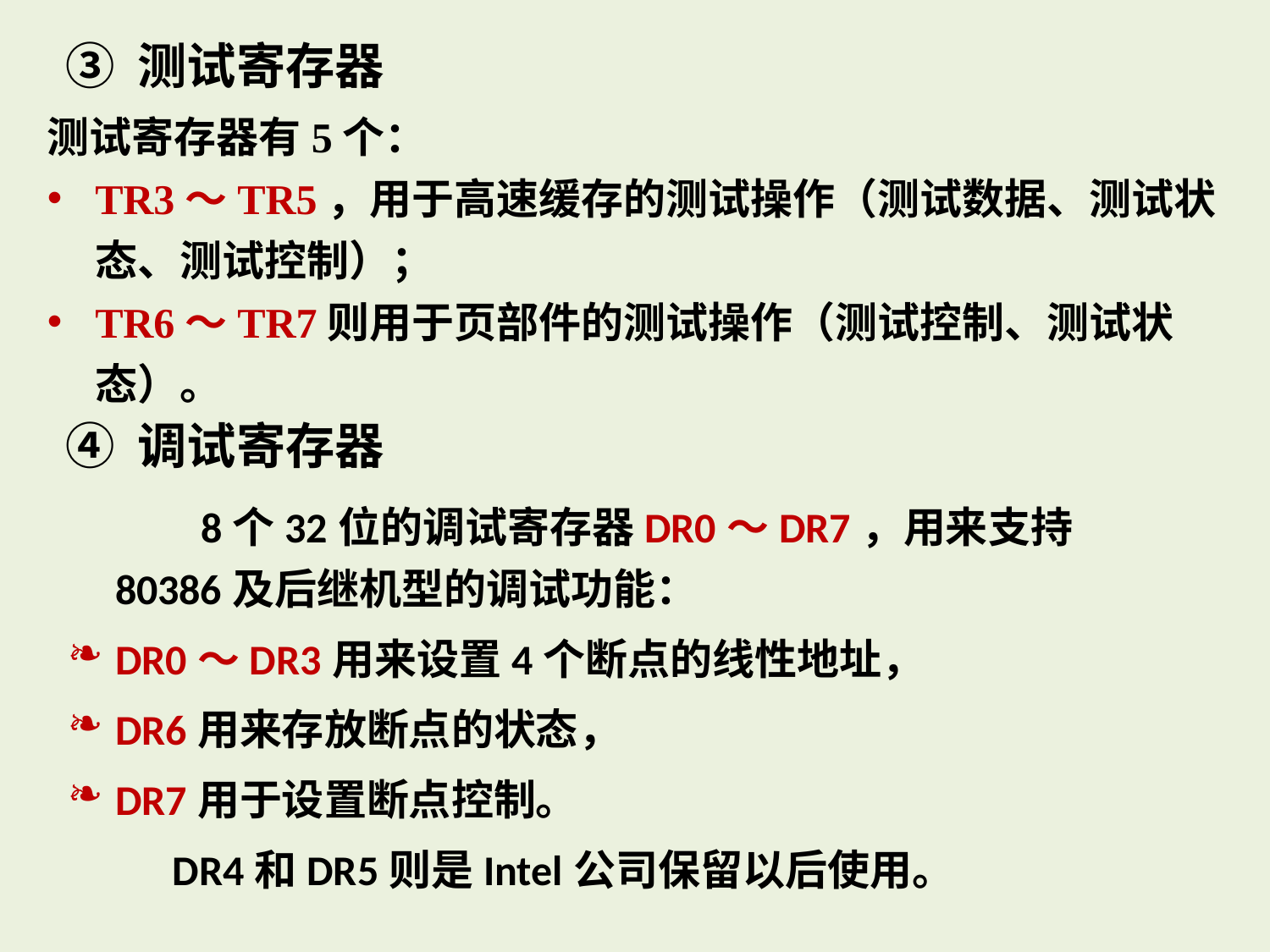

③ 测试寄存器
测试寄存器有5个：
TR3～TR5，用于高速缓存的测试操作（测试数据、测试状态、测试控制）；
TR6～TR7则用于页部件的测试操作（测试控制、测试状态）。
④ 调试寄存器
              8个32位的调试寄存器DR0～DR7，用来支持80386及后继机型的调试功能：
DR0～DR3用来设置4个断点的线性地址，
DR6用来存放断点的状态，
DR7用于设置断点控制。
           DR4和DR5则是Intel公司保留以后使用。
71